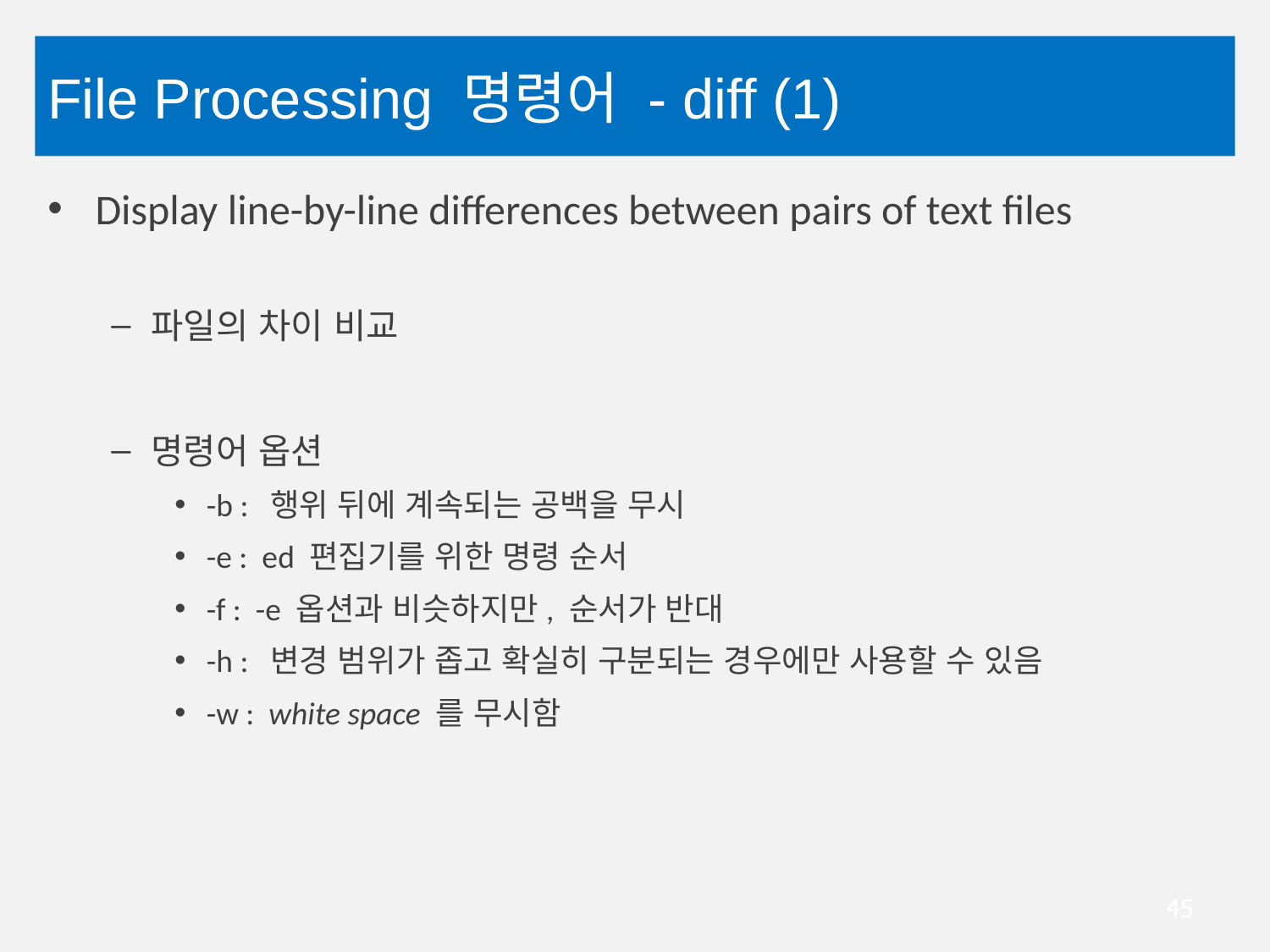

# File Processing 명령어 - diff (1)
Display line-by-line differences between pairs of text files

파일의 차이 비교

명령어 옵션
-b :  행위 뒤에 계속되는 공백을 무시
-e :  ed 편집기를 위한 명령 순서
-f :  -e 옵션과 비슷하지만, 순서가 반대
-h :  변경 범위가 좁고 확실히 구분되는 경우에만 사용할 수 있음
-w :  white space 를 무시함
45